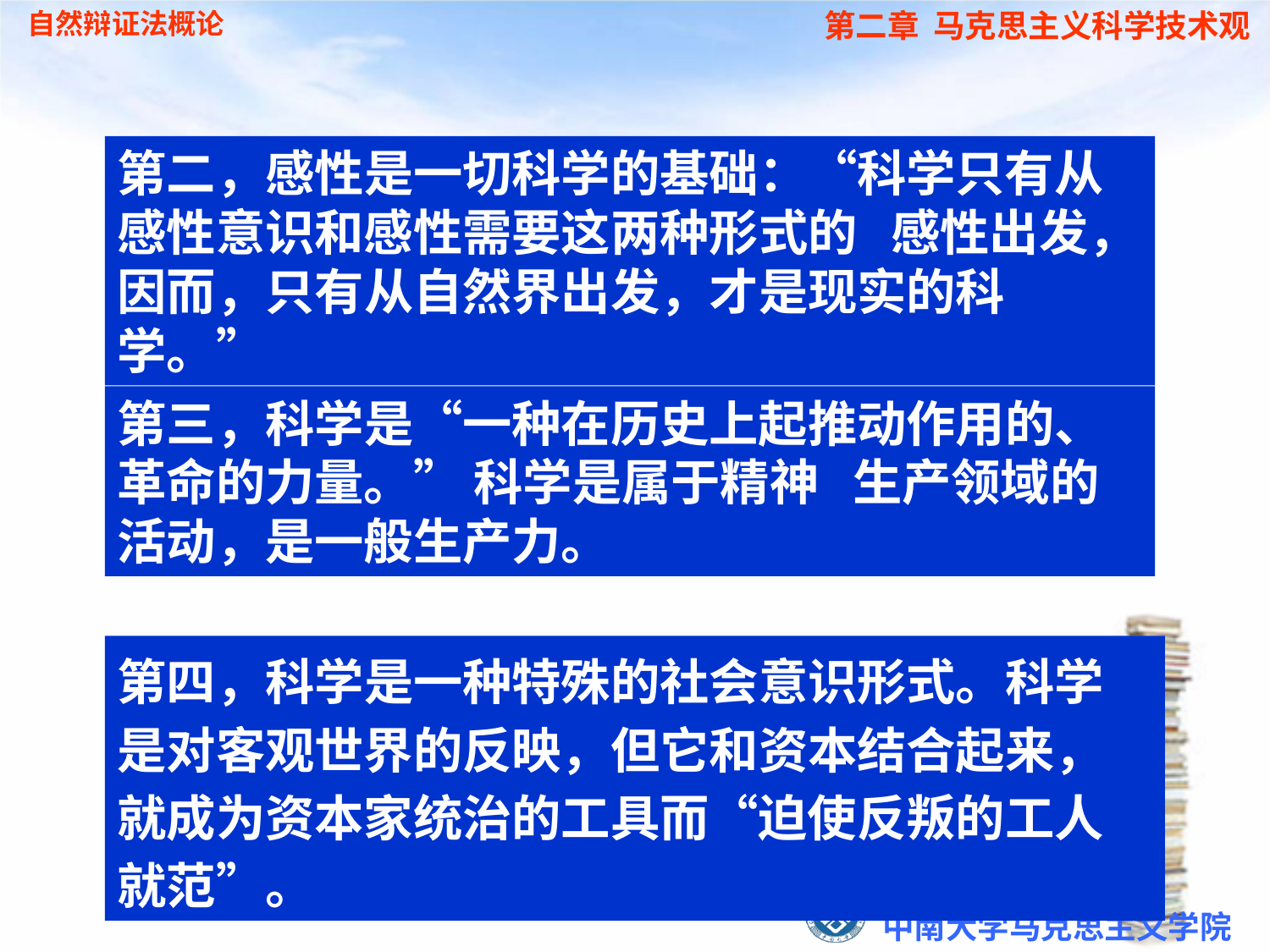

第二，感性是一切科学的基础：“科学只有从感性意识和感性需要这两种形式的   感性出发，因而，只有从自然界出发，才是现实的科学。”
第三，科学是“一种在历史上起推动作用的、革命的力量。” 科学是属于精神   生产领域的活动，是一般生产力。
第四，科学是一种特殊的社会意识形式。科学是对客观世界的反映，但它和资本结合起来，就成为资本家统治的工具而“迫使反叛的工人就范”。